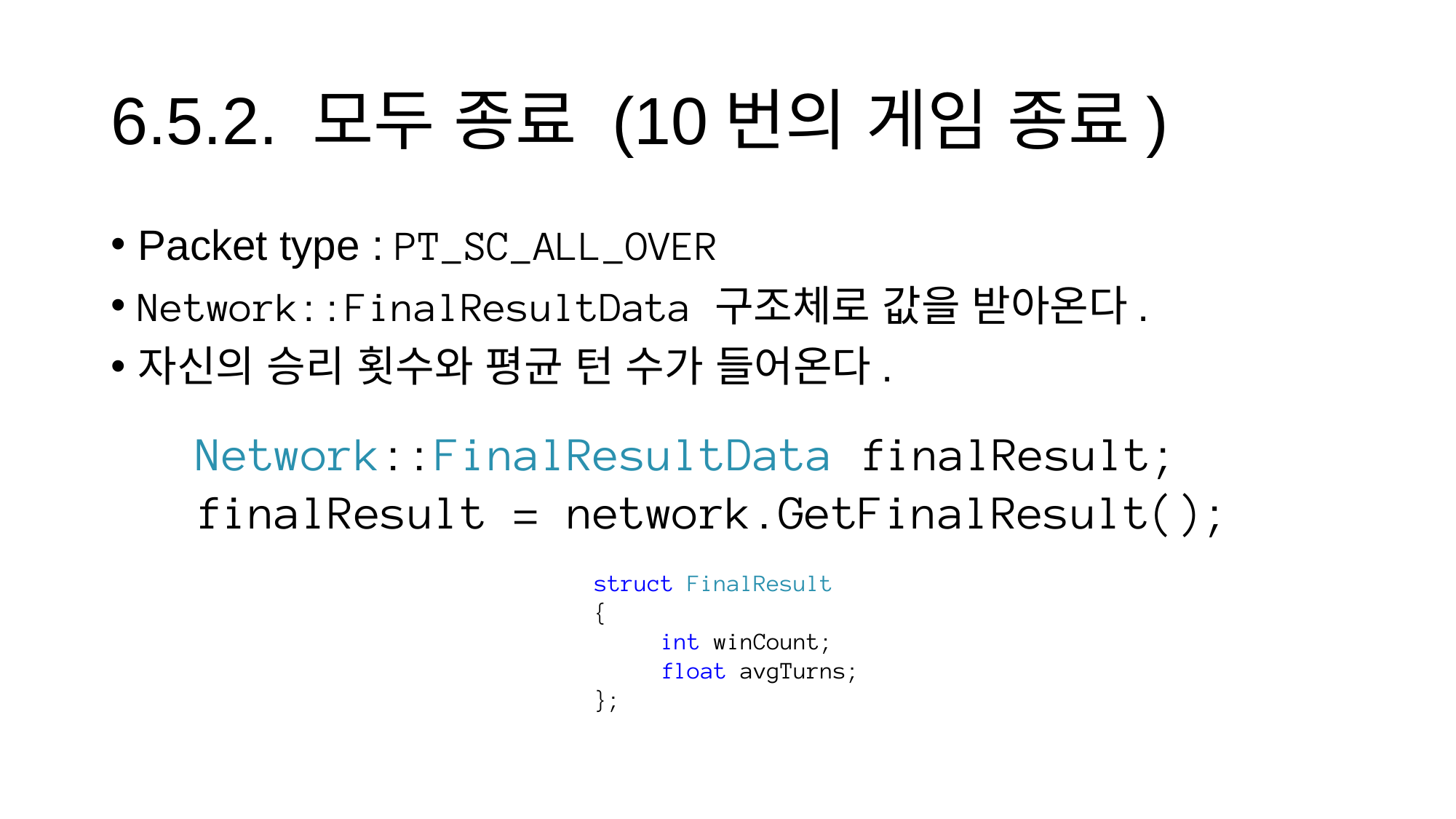

# 6.5.2. 모두 종료 (10번의 게임 종료)
Packet type : PT_SC_ALL_OVER
Network::FinalResultData 구조체로 값을 받아온다.
자신의 승리 횟수와 평균 턴 수가 들어온다.

Network::FinalResultData finalResult;
finalResult = network.GetFinalResult();
struct FinalResult
{
     int winCount;
     float avgTurns;
};